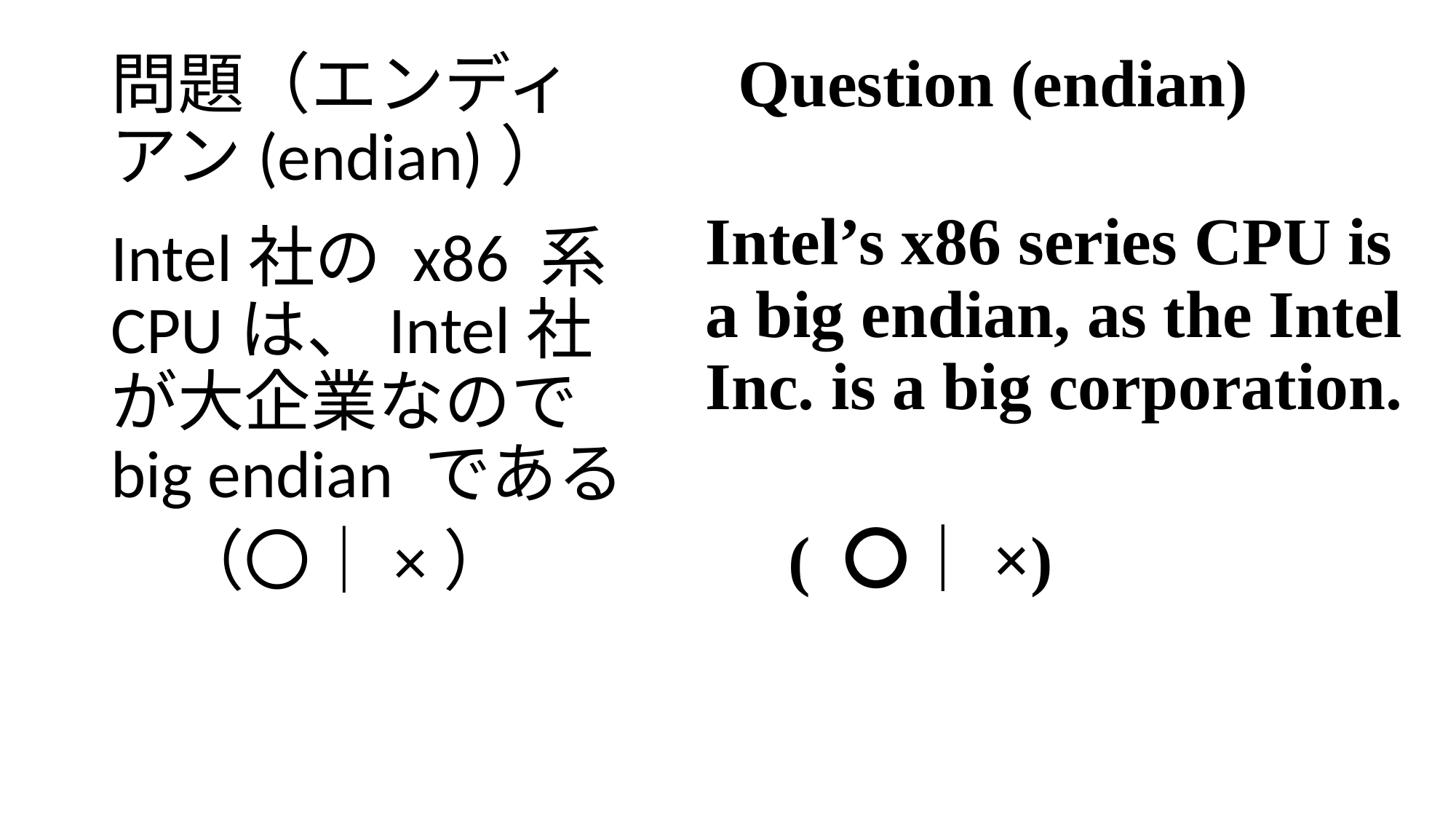

# Question (endian)
問題（エンディアン(endian)）
Intel’s x86 series CPU is a big endian, as the Intel Inc. is a big corporation.

　( 〇｜×)
Intel社の x86 系CPUは、Intel社が大企業なので big endian である
　（〇｜×）